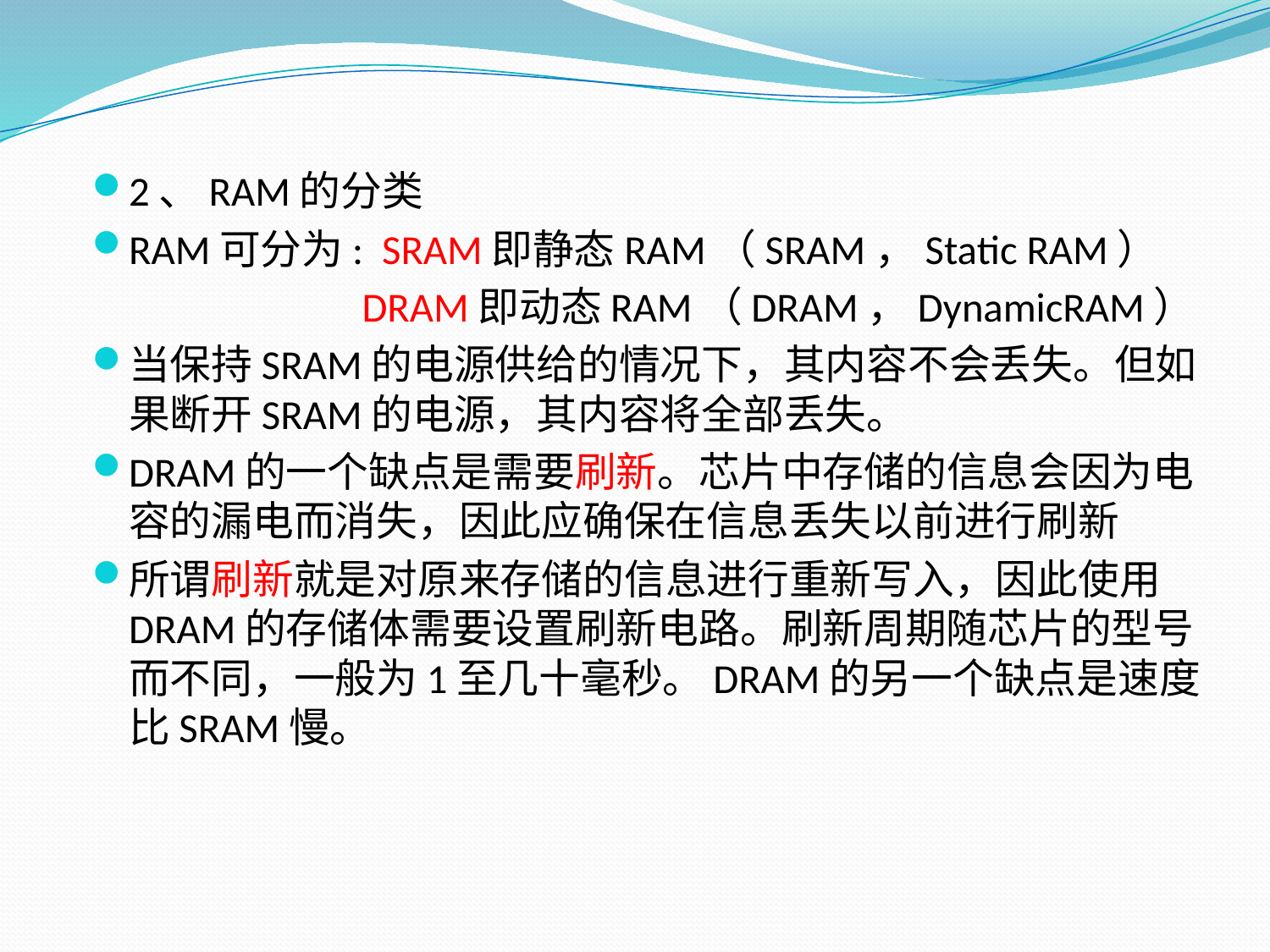

2、RAM的分类
RAM可分为:  SRAM即静态RAM（SRAM，Static RAM）
                             DRAM即动态RAM（DRAM，DynamicRAM）
当保持SRAM的电源供给的情况下，其内容不会丢失。但如果断开SRAM的电源，其内容将全部丢失。
DRAM的一个缺点是需要刷新。芯片中存储的信息会因为电容的漏电而消失，因此应确保在信息丢失以前进行刷新
所谓刷新就是对原来存储的信息进行重新写入，因此使用DRAM的存储体需要设置刷新电路。刷新周期随芯片的型号而不同，一般为1至几十毫秒。DRAM的另一个缺点是速度比SRAM慢。